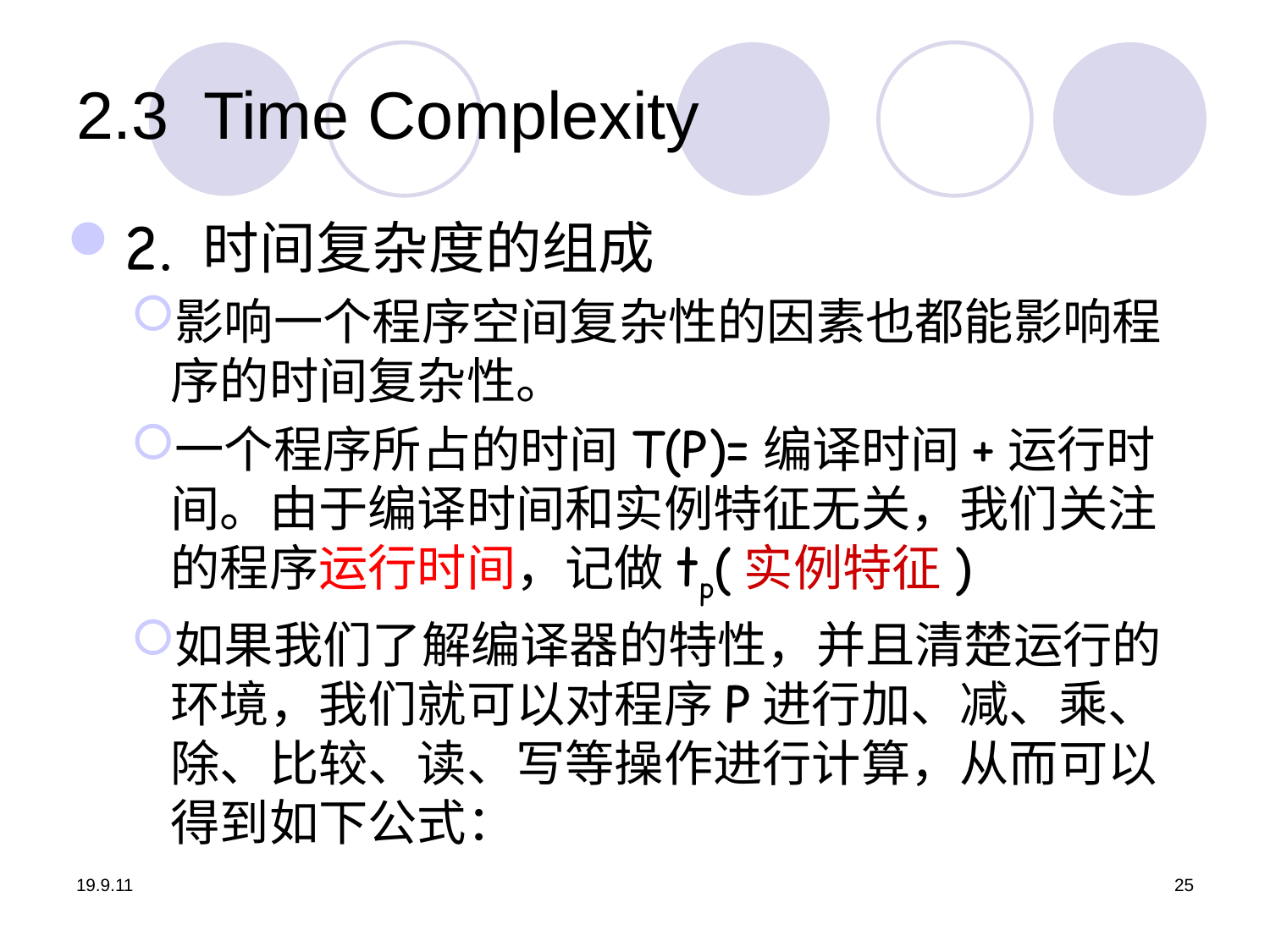

# 2.3	Time Complexity
2. 时间复杂度的组成
影响一个程序空间复杂性的因素也都能影响程序的时间复杂性。
一个程序所占的时间T(P)=编译时间+运行时间。由于编译时间和实例特征无关，我们关注的程序运行时间，记做tp(实例特征)
如果我们了解编译器的特性，并且清楚运行的环境，我们就可以对程序P进行加、减、乘、除、比较、读、写等操作进行计算，从而可以得到如下公式：
19.9.11
25